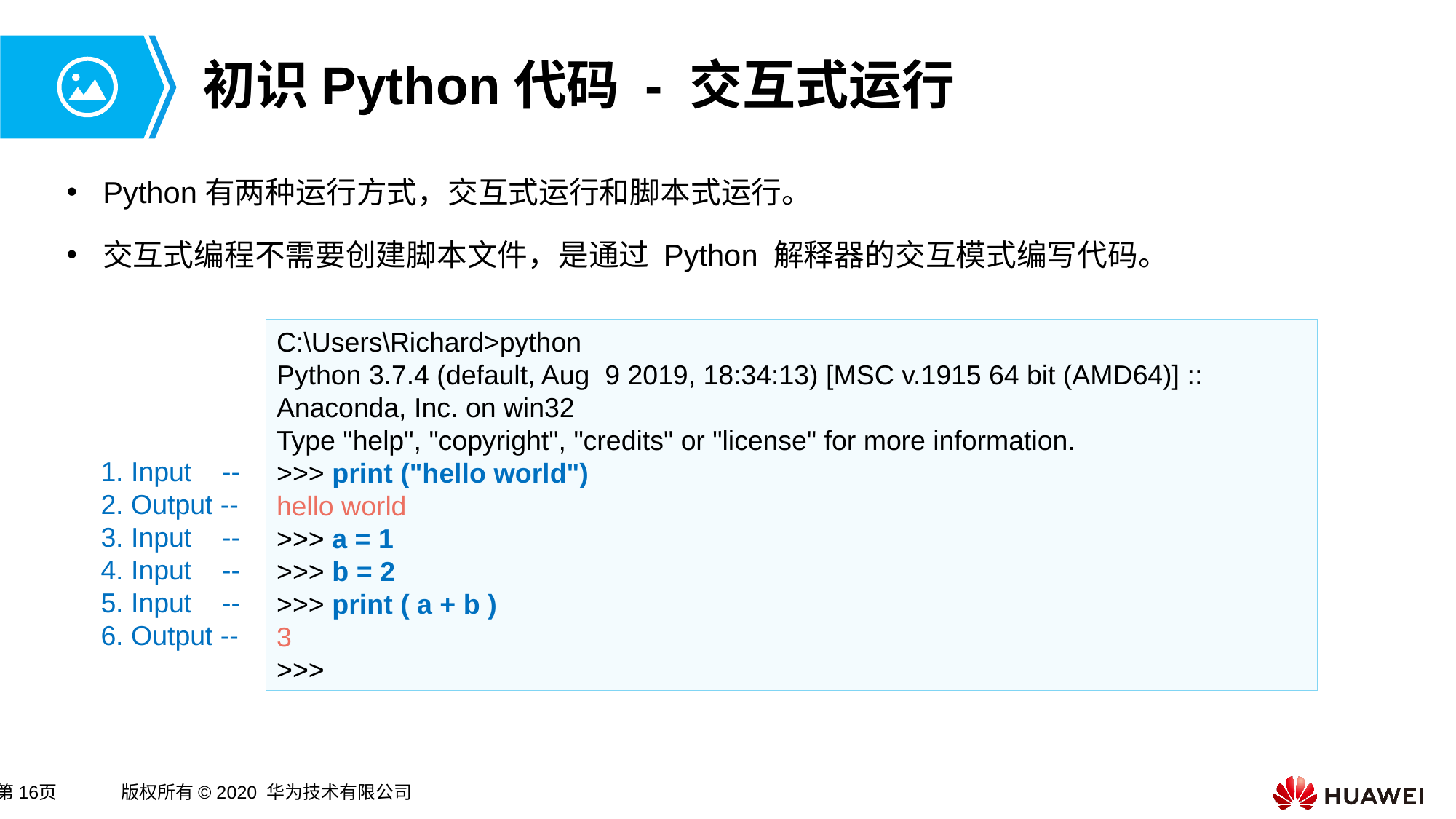

# 初识Python代码 - 交互式运行
Python有两种运行方式，交互式运行和脚本式运行。
交互式编程不需要创建脚本文件，是通过 Python 解释器的交互模式编写代码。

C:\Users\Richard>python
Python 3.7.4 (default, Aug  9 2019, 18:34:13) [MSC v.1915 64 bit (AMD64)] :: Anaconda, Inc. on win32
Type "help", "copyright", "credits" or "license" for more information.
>>> print ("hello world")
hello world
>>> a = 1
>>> b = 2
>>> print ( a + b )
3
>>>
1. Input    --
2. Output --
3. Input    --
4. Input    --
5. Input    --
6. Output --